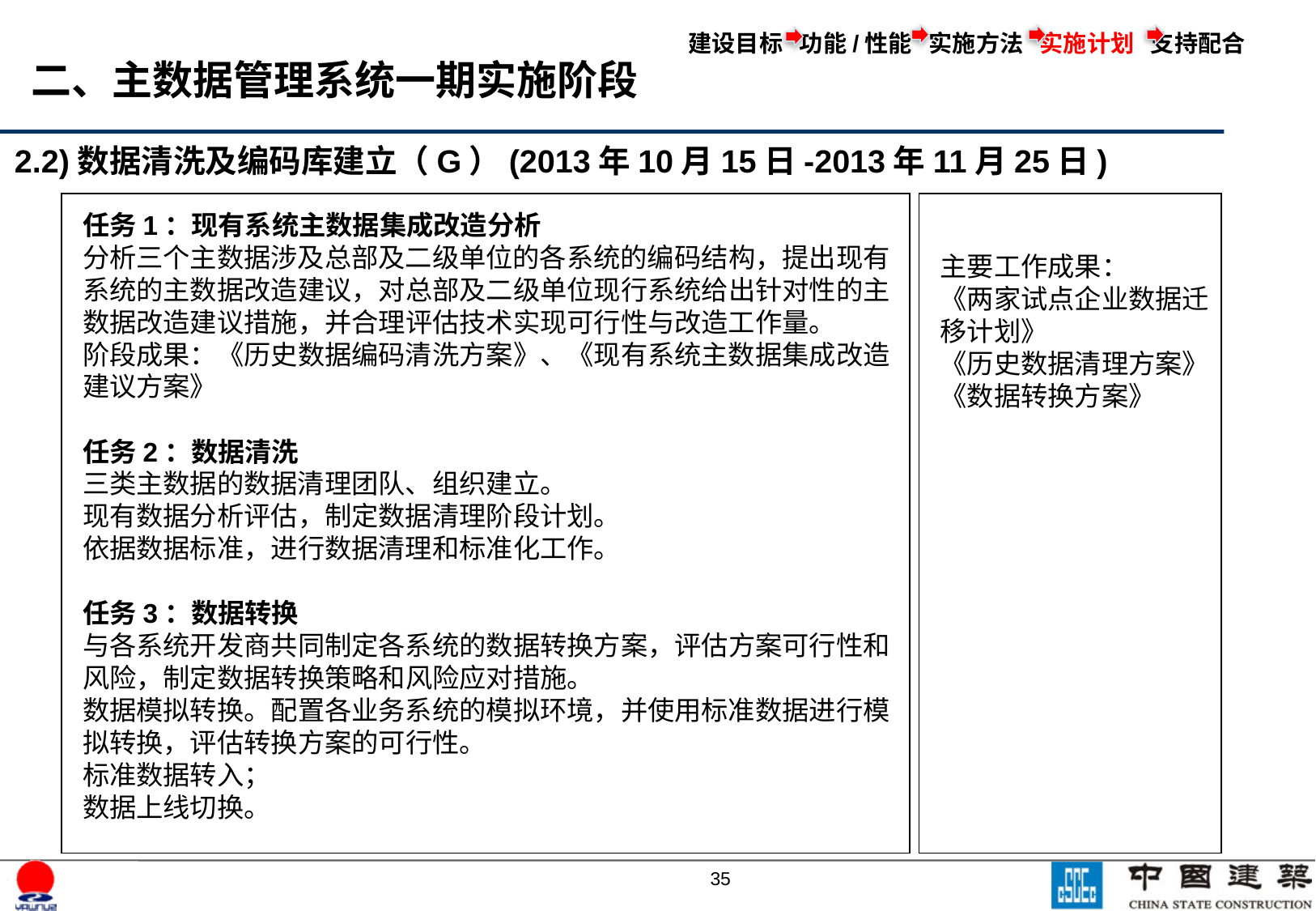

建设目标   功能/性能   实施方法   实施计划   支持配合

二、主数据管理系统一期实施阶段
2.2)数据清洗及编码库建立（G）(2013年10月15日-2013年11月25日)

任务1：现有系统主数据集成改造分析
分析三个主数据涉及总部及二级单位的各系统的编码结构，提出现有系统的主数据改造建议，对总部及二级单位现行系统给出针对性的主数据改造建议措施，并合理评估技术实现可行性与改造工作量。
阶段成果：《历史数据编码清洗方案》、《现有系统主数据集成改造建议方案》

任务2：数据清洗
三类主数据的数据清理团队、组织建立。
现有数据分析评估，制定数据清理阶段计划。
依据数据标准，进行数据清理和标准化工作。

任务3：数据转换
与各系统开发商共同制定各系统的数据转换方案，评估方案可行性和风险，制定数据转换策略和风险应对措施。
数据模拟转换。配置各业务系统的模拟环境，并使用标准数据进行模拟转换，评估转换方案的可行性。
标准数据转入；
数据上线切换。

主要工作成果：
《两家试点企业数据迁移计划》
《历史数据清理方案》
《数据转换方案》
35